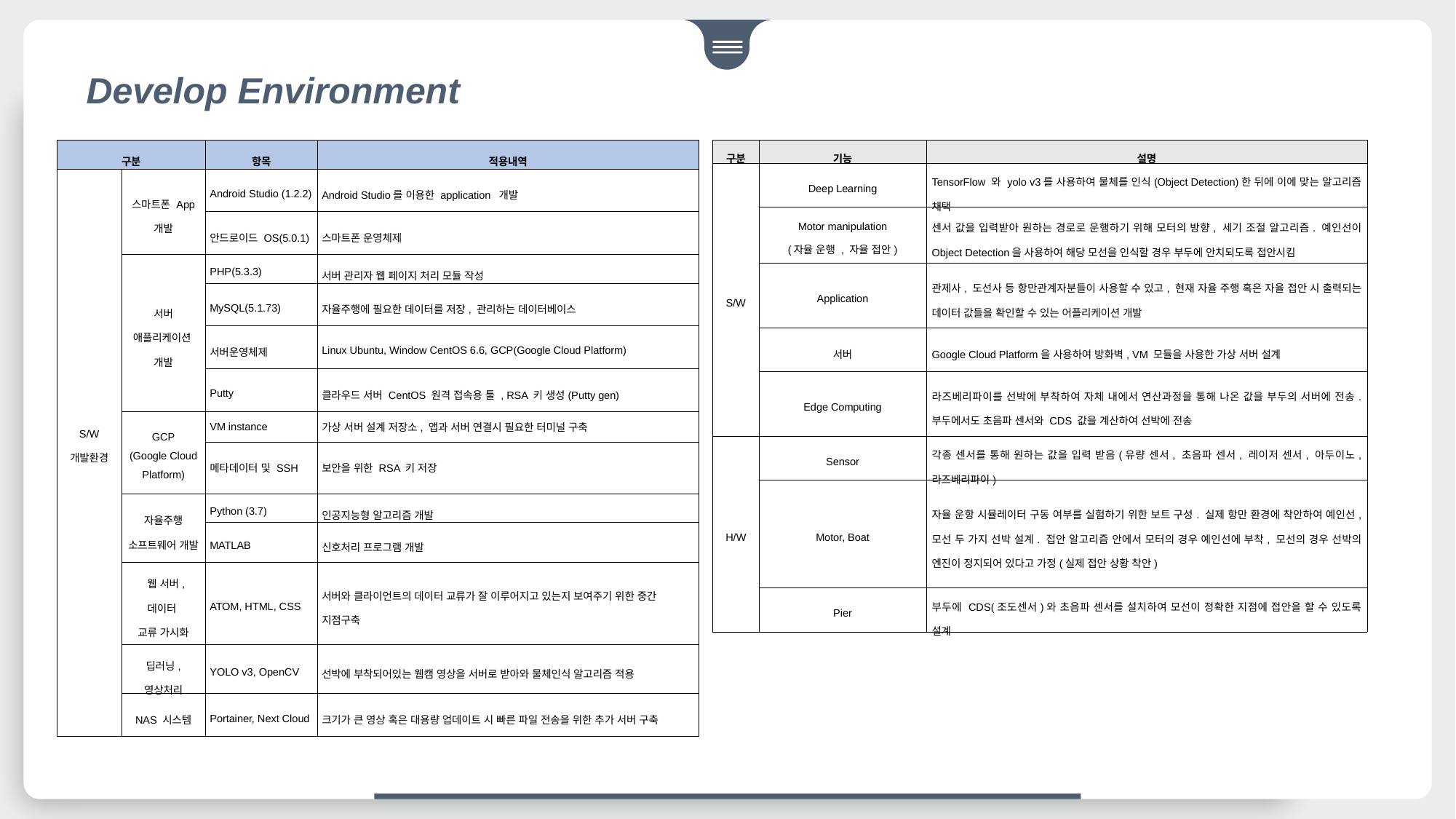

Develop Environment
| 구분 |  | 항목 | 적용내역 |
| --- | --- | --- | --- |
| S/W 개발환경 | 스마트폰 App 개발 | Android Studio (1.2.2) | Android Studio를 이용한 application 개발 |
|  |  | 안드로이드 OS(5.0.1) | 스마트폰 운영체제 |
|  | 서버 애플리케이션 개발 | PHP(5.3.3) | 서버 관리자 웹 페이지 처리 모듈 작성 |
|  |  | MySQL(5.1.73) | 자율주행에 필요한 데이터를 저장, 관리하는 데이터베이스 |
|  |  | 서버운영체제 | Linux Ubuntu, Window CentOS 6.6, GCP(Google Cloud Platform) |
|  |  | Putty | 클라우드 서버 CentOS 원격 접속용 툴 , RSA 키 생성(Putty gen) |
|  | GCP (Google Cloud Platform) | VM instance | 가상 서버 설계 저장소, 앱과 서버 연결시 필요한 터미널 구축 |
|  |  | 메타데이터 및 SSH | 보안을 위한 RSA 키 저장 |
|  | 자율주행 소프트웨어 개발 | Python (3.7) | 인공지능형 알고리즘 개발 |
|  |  | MATLAB | 신호처리 프로그램 개발 |
|  | 웹 서버, 데이터 교류 가시화 | ATOM, HTML, CSS | 서버와 클라이언트의 데이터 교류가 잘 이루어지고 있는지 보여주기 위한 중간 지점구축 |
|  | 딥러닝, 영상처리 | YOLO v3, OpenCV | 선박에 부착되어있는 웹캠 영상을 서버로 받아와 물체인식 알고리즘 적용 |
|  | NAS 시스템 | Portainer, Next Cloud | 크기가 큰 영상 혹은 대용량 업데이트 시 빠른 파일 전송을 위한 추가 서버 구축 |
| 구분 | 기능 | 설명 |
| --- | --- | --- |
| S/W | Deep Learning | TensorFlow 와 yolo v3를 사용하여 물체를 인식(Object Detection)한 뒤에 이에 맞는 알고리즘 채택 |
|  | Motor manipulation (자율 운행 , 자율 접안) | 센서 값을 입력받아 원하는 경로로 운행하기 위해 모터의 방향, 세기 조절 알고리즘. 예인선이 Object Detection을 사용하여 해당 모선을 인식할 경우 부두에 안치되도록 접안시킴 |
|  | Application | 관제사, 도선사 등 항만관계자분들이 사용할 수 있고, 현재 자율 주행 혹은 자율 접안 시 출력되는 데이터 값들을 확인할 수 있는 어플리케이션 개발 |
|  | 서버 | Google Cloud Platform을 사용하여 방화벽, VM 모듈을 사용한 가상 서버 설계 |
|  | Edge Computing | 라즈베리파이를 선박에 부착하여 자체 내에서 연산과정을 통해 나온 값을 부두의 서버에 전송. 부두에서도 초음파 센서와 CDS 값을 계산하여 선박에 전송 |
| H/W | Sensor | 각종 센서를 통해 원하는 값을 입력 받음(유량 센서, 초음파 센서, 레이저 센서, 아두이노, 라즈베리파이) |
|  | Motor, Boat | 자율 운항 시뮬레이터 구동 여부를 실험하기 위한 보트 구성. 실제 항만 환경에 착안하여 예인선, 모선 두 가지 선박 설계. 접안 알고리즘 안에서 모터의 경우 예인선에 부착, 모선의 경우 선박의 엔진이 정지되어 있다고 가정(실제 접안 상황 착안) |
|  | Pier | 부두에 CDS(조도센서)와 초음파 센서를 설치하여 모선이 정확한 지점에 접안을 할 수 있도록 설계 |